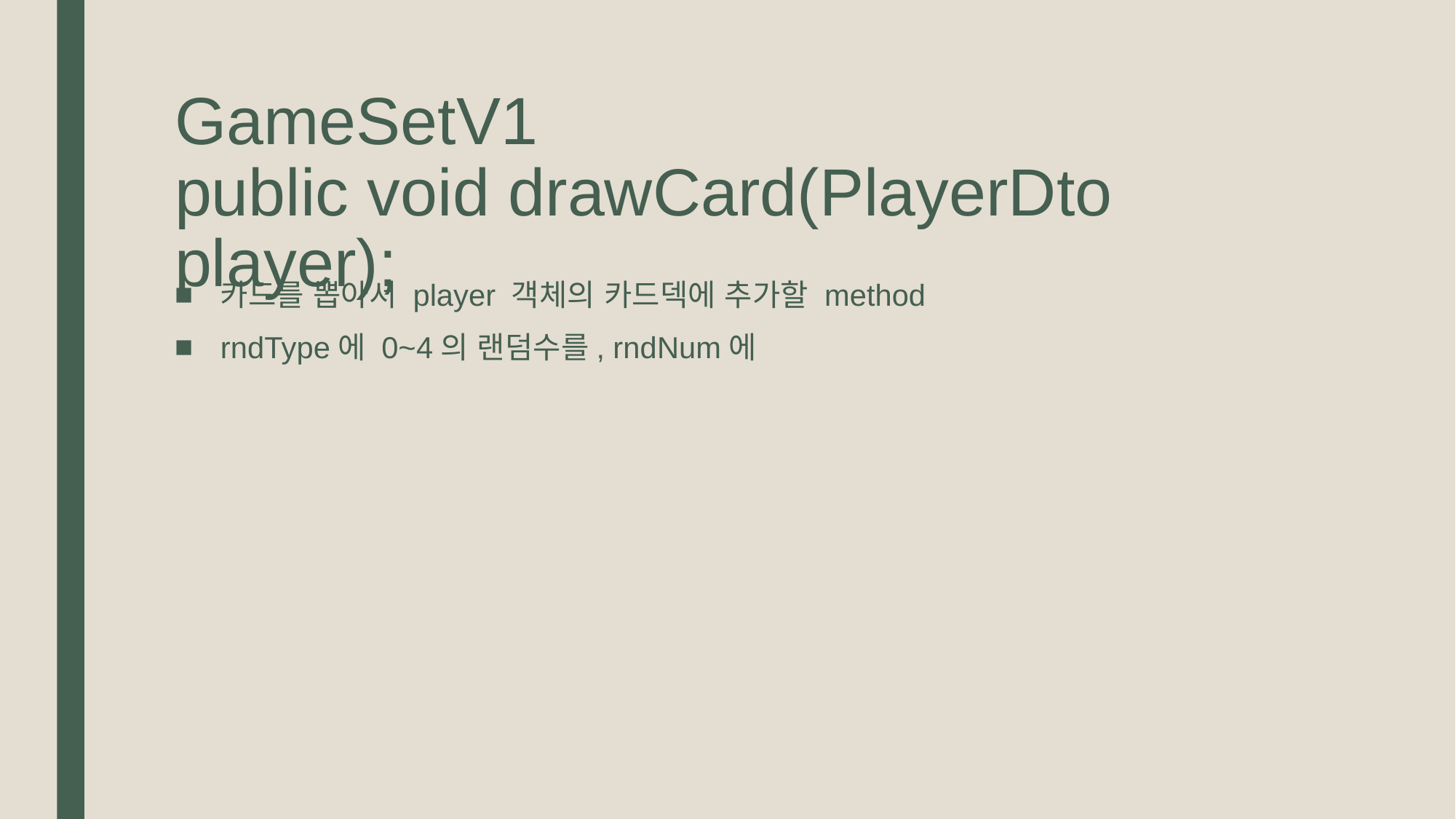

# GameSetV1 public void drawCard(PlayerDto player);
카드를 뽑아서 player 객체의 카드덱에 추가할 method
rndType에 0~4의 랜덤수를, rndNum에